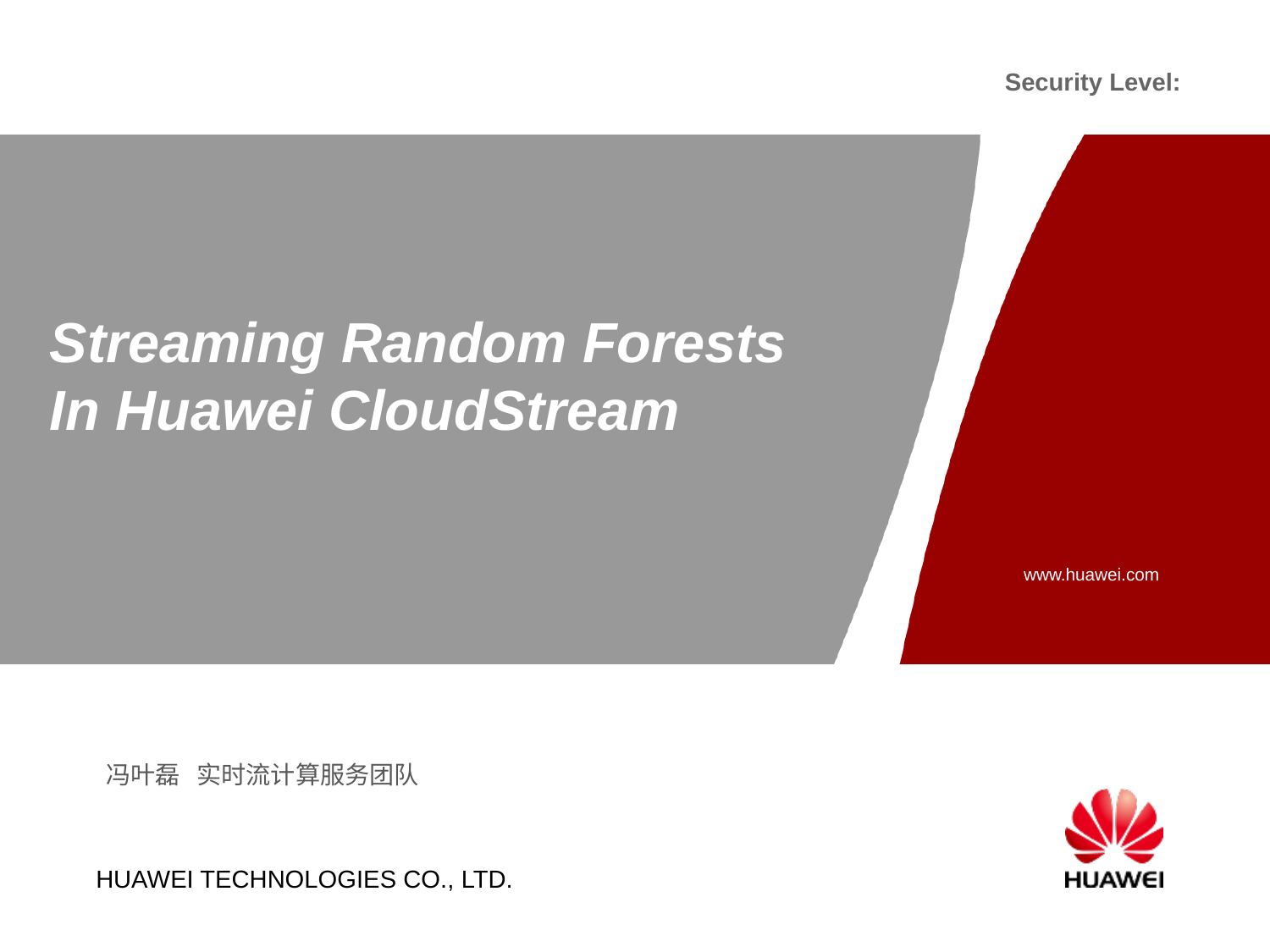

# Streaming Random Forests In Huawei CloudStream
冯叶磊   实时流计算服务团队